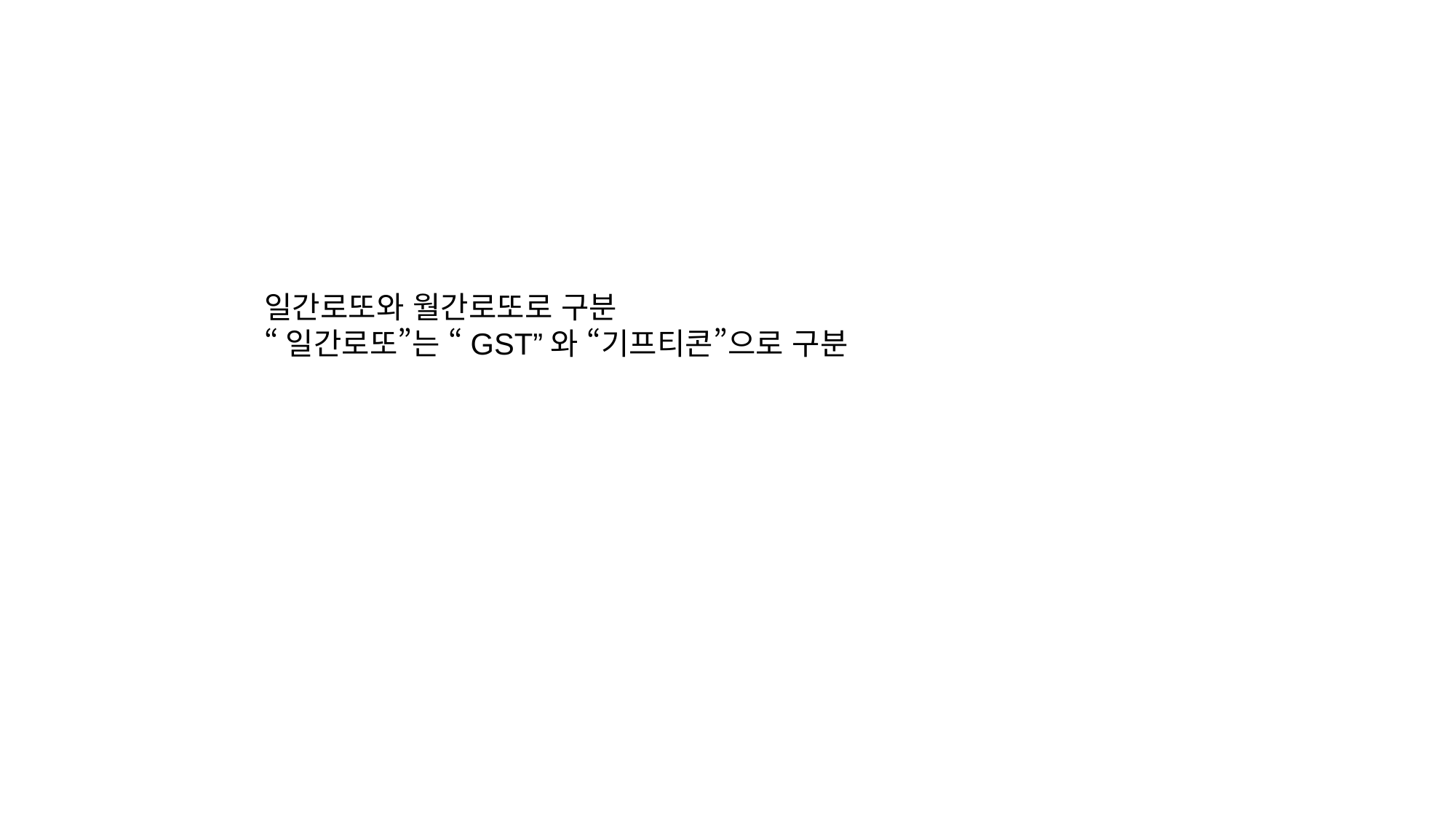

#

일간로또와 월간로또로 구분
“일간로또”는 “GST”와 “기프티콘”으로 구분